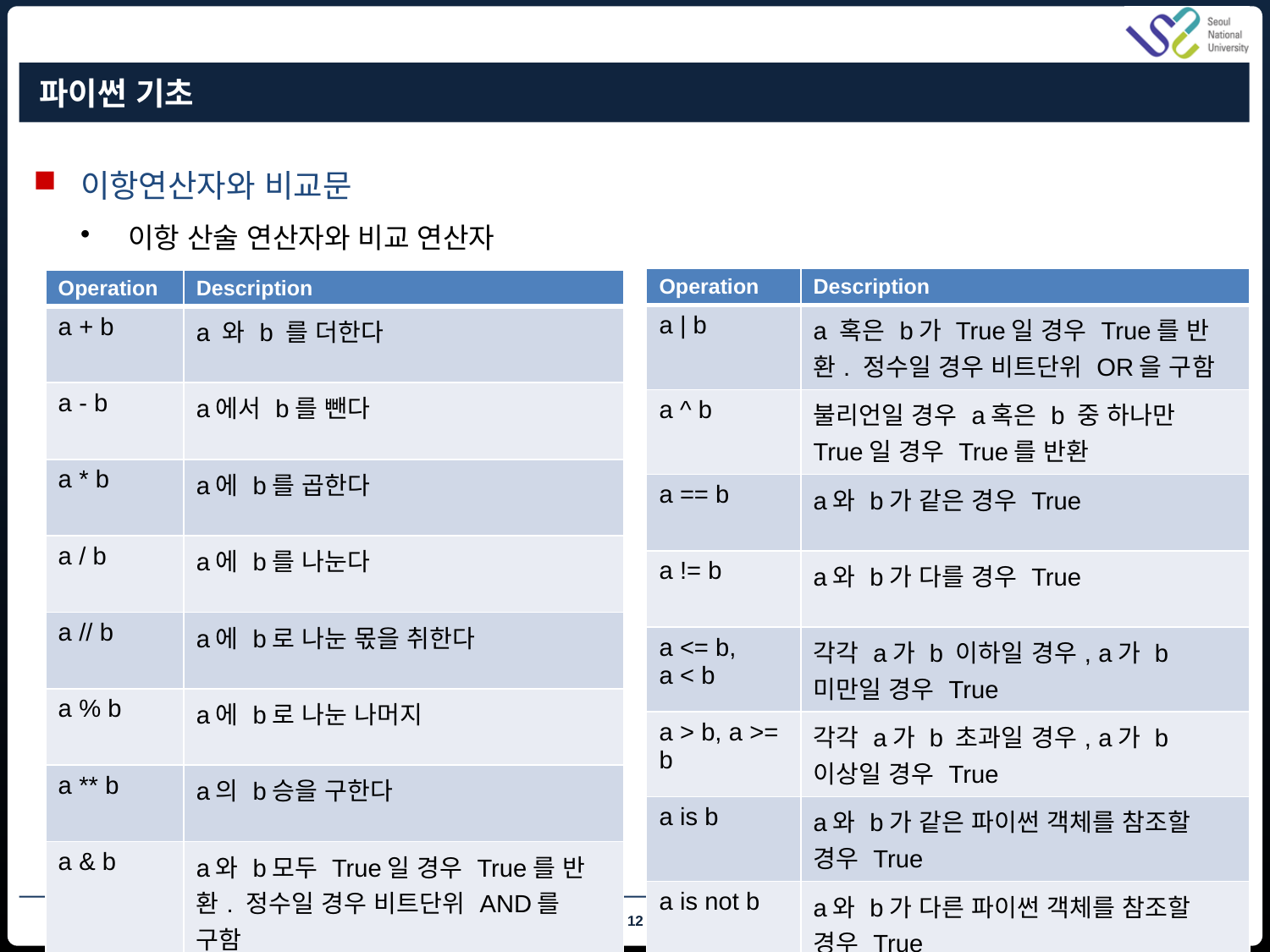

# 파이썬 기초
이항연산자와 비교문
이항 산술 연산자와 비교 연산자
| Operation | Description |
| --- | --- |
| a | b | a 혹은 b가 True일 경우 True를 반환. 정수일 경우 비트단위 OR을 구함 |
| a ^ b | 불리언일 경우 a혹은 b 중 하나만 True일 경우 True를 반환 |
| a == b | a와 b가 같은 경우 True |
| a != b | a와 b가 다를 경우 True |
| a <= b, a < b | 각각 a가 b 이하일 경우, a가 b 미만일 경우 True |
| a > b, a >= b | 각각 a가 b 초과일 경우, a가 b 이상일 경우 True |
| a is b | a와 b가 같은 파이썬 객체를 참조할 경우 True |
| a is not b | a와 b가 다른 파이썬 객체를 참조할 경우 True |
| Operation | Description |
| --- | --- |
| a + b | a 와 b 를 더한다 |
| a - b | a에서 b를 뺀다 |
| a \* b | a에 b를 곱한다 |
| a / b | a에 b를 나눈다 |
| a // b | a에 b로 나눈 몫을 취한다 |
| a % b | a에 b로 나눈 나머지 |
| a \*\* b | a의 b승을 구한다 |
| a & b | a와 b모두 True일 경우 True를 반환. 정수일 경우 비트단위 AND를 구함 |